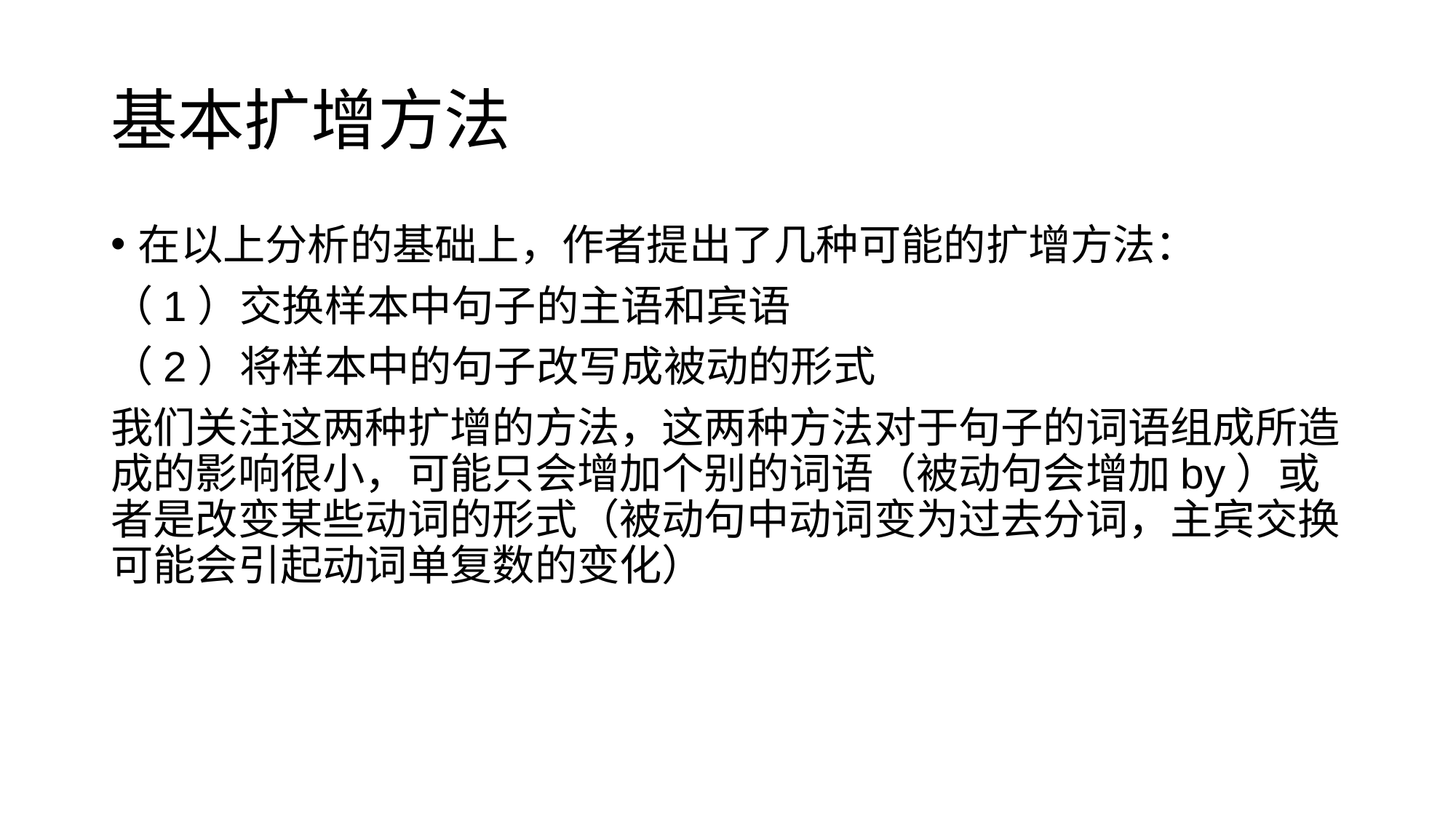

# 基本扩增方法
在以上分析的基础上，作者提出了几种可能的扩增方法：
（1）交换样本中句子的主语和宾语
（2）将样本中的句子改写成被动的形式
我们关注这两种扩增的方法，这两种方法对于句子的词语组成所造成的影响很小，可能只会增加个别的词语（被动句会增加by）或者是改变某些动词的形式（被动句中动词变为过去分词，主宾交换可能会引起动词单复数的变化）